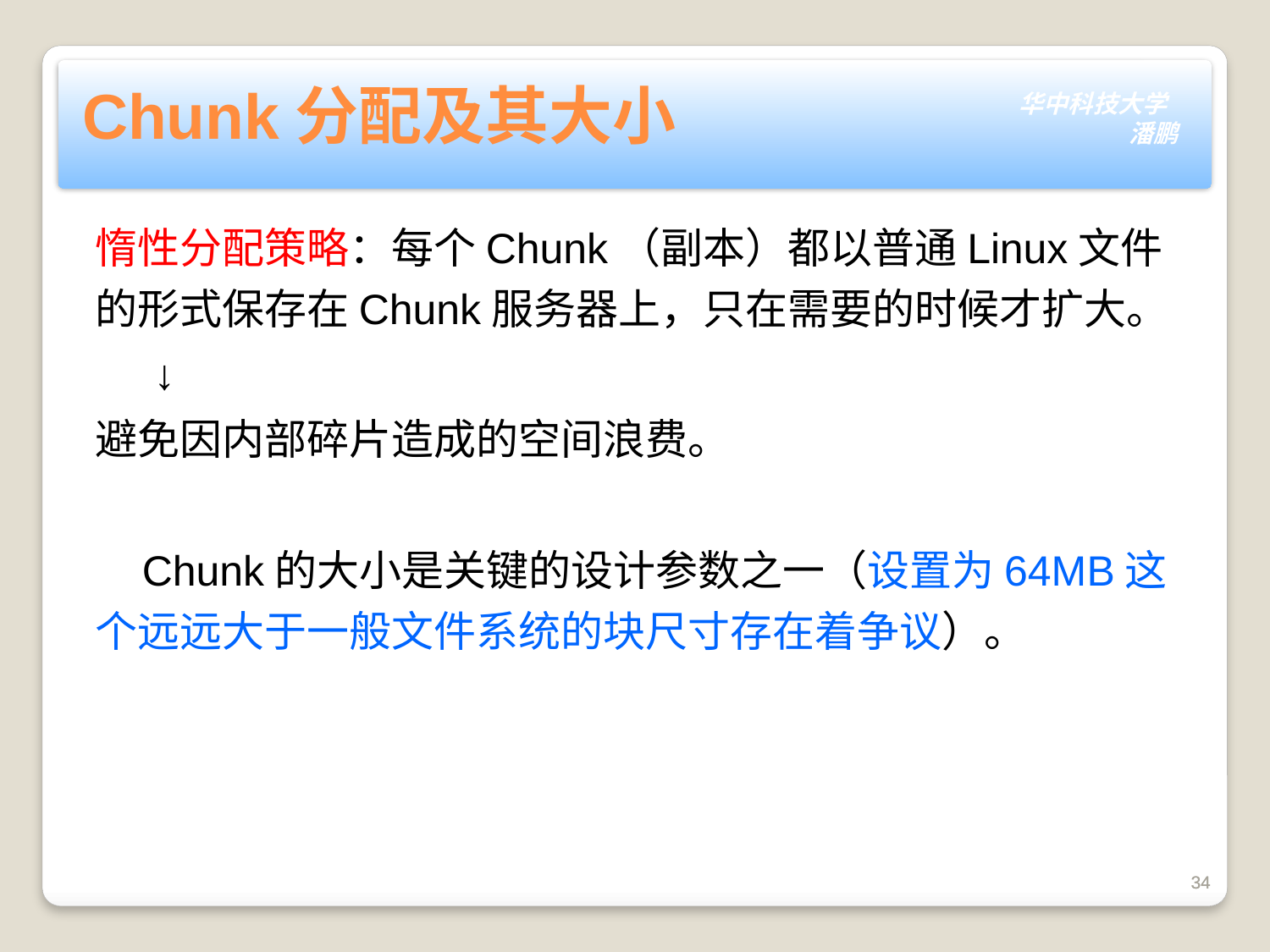

Chunk分配及其大小
惰性分配策略：每个Chunk（副本）都以普通Linux文件的形式保存在Chunk服务器上，只在需要的时候才扩大。
     ↓
避免因内部碎片造成的空间浪费。

    Chunk的大小是关键的设计参数之一（设置为64MB这个远远大于一般文件系统的块尺寸存在着争议）。
34
34